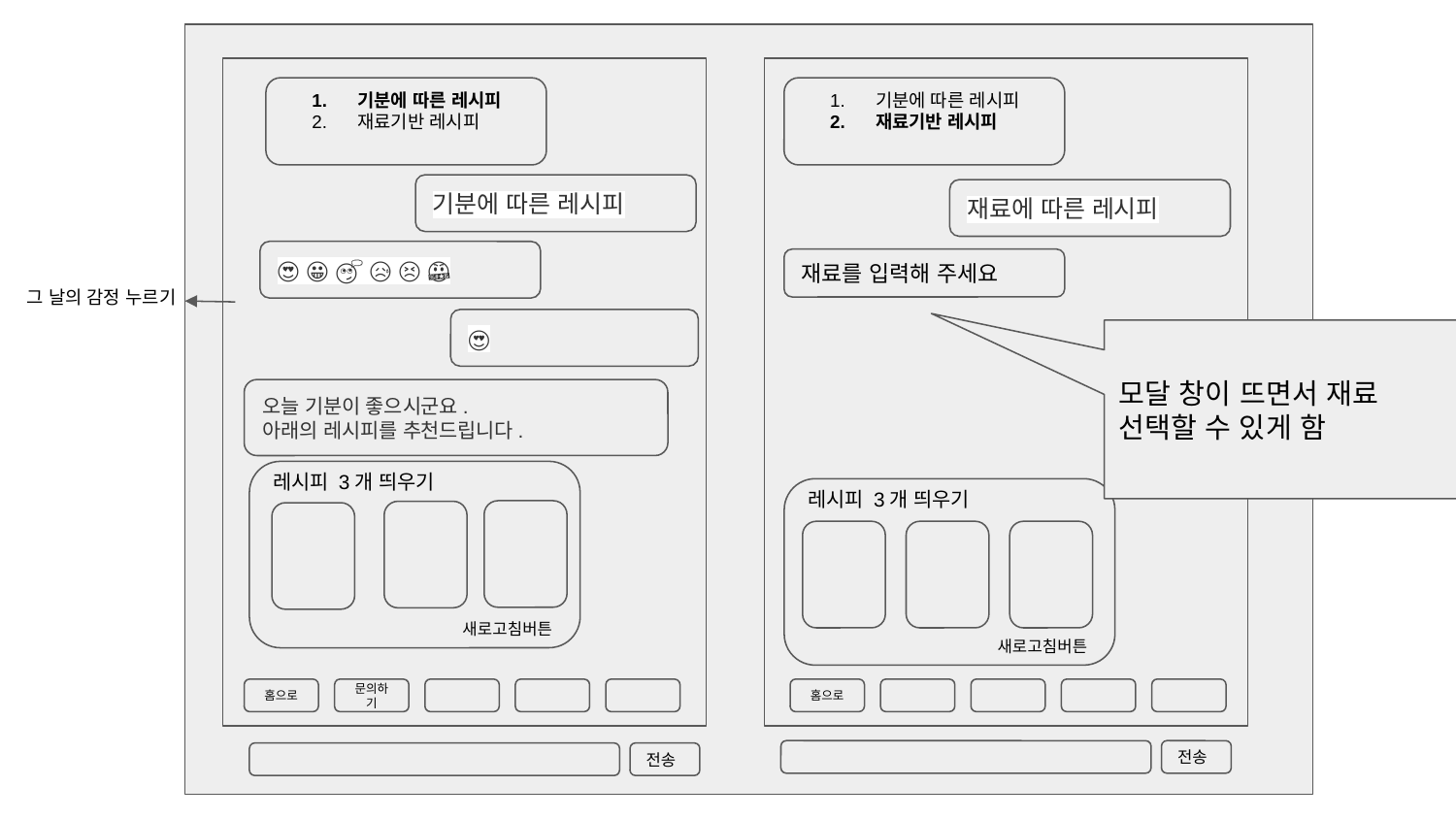

기분에 따른 레시피
재료기반 레시피

기분에 따른 레시피
재료기반 레시피

기분에 따른 레시피
재료에 따른 레시피
😍 😀​ ​​​🤔 😥 😣 🤬
재료를 입력해 주세요
그 날의 감정 누르기
😍
모달 창이 뜨면서 재료 선택할 수 있게 함
오늘 기분이 좋으시군요.
아래의 레시피를 추천드립니다.

레시피 3개 띄우기

       새로고침버튼
레시피 3개 띄우기

       새로고침버튼

홈으로
문의하기

홈으로

전송

전송